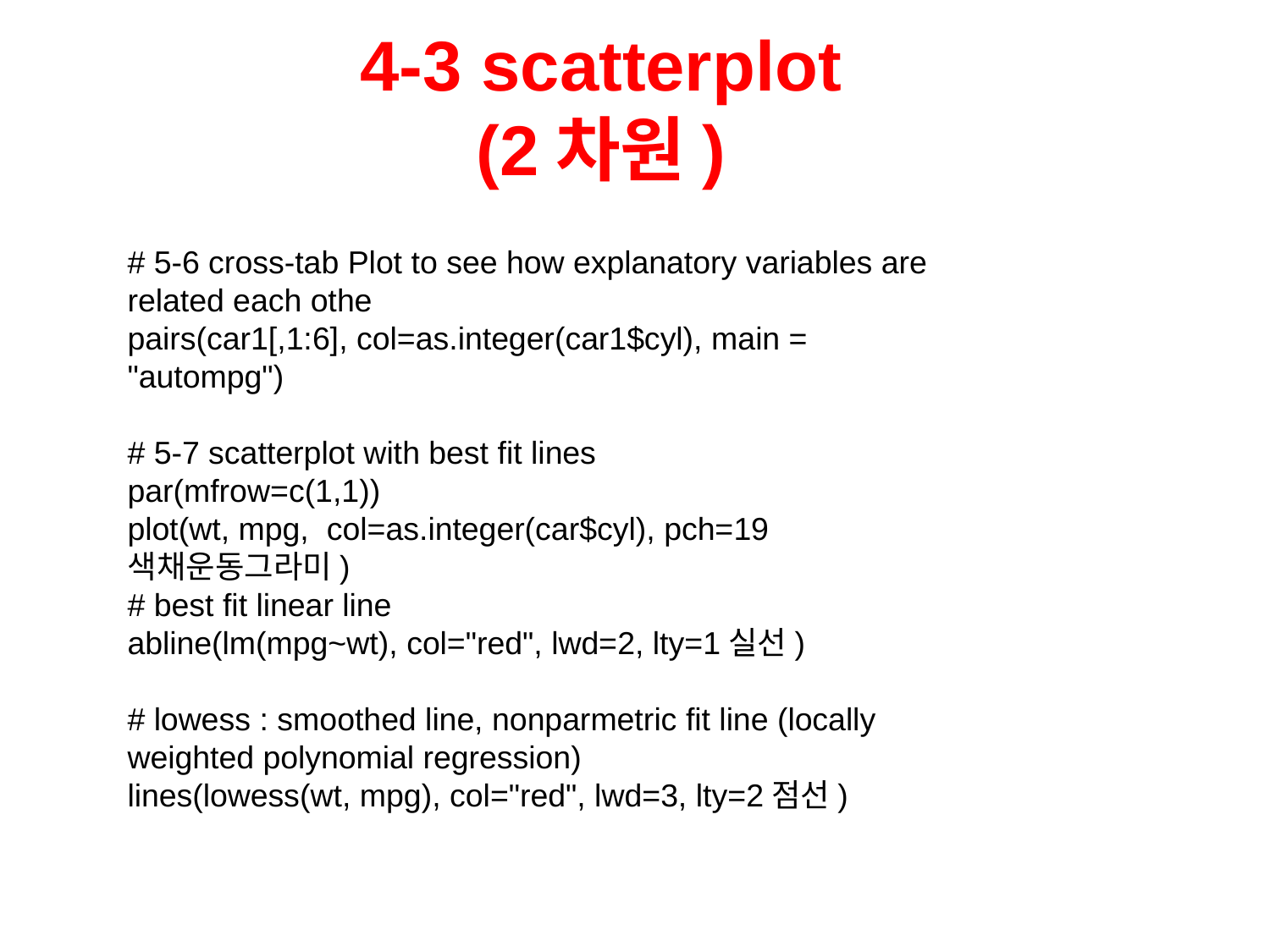

4-3 scatterplot
(2차원)
# 5-6 cross-tab Plot to see how explanatory variables are related each othe
pairs(car1[,1:6], col=as.integer(car1$cyl), main = "autompg")

# 5-7 scatterplot with best fit lines
par(mfrow=c(1,1))
plot(wt, mpg,  col=as.integer(car$cyl), pch=19색채운동그라미)
# best fit linear line
abline(lm(mpg~wt), col="red", lwd=2, lty=1실선)

# lowess : smoothed line, nonparmetric fit line (locally weighted polynomial regression)
lines(lowess(wt, mpg), col="red", lwd=3, lty=2점선)